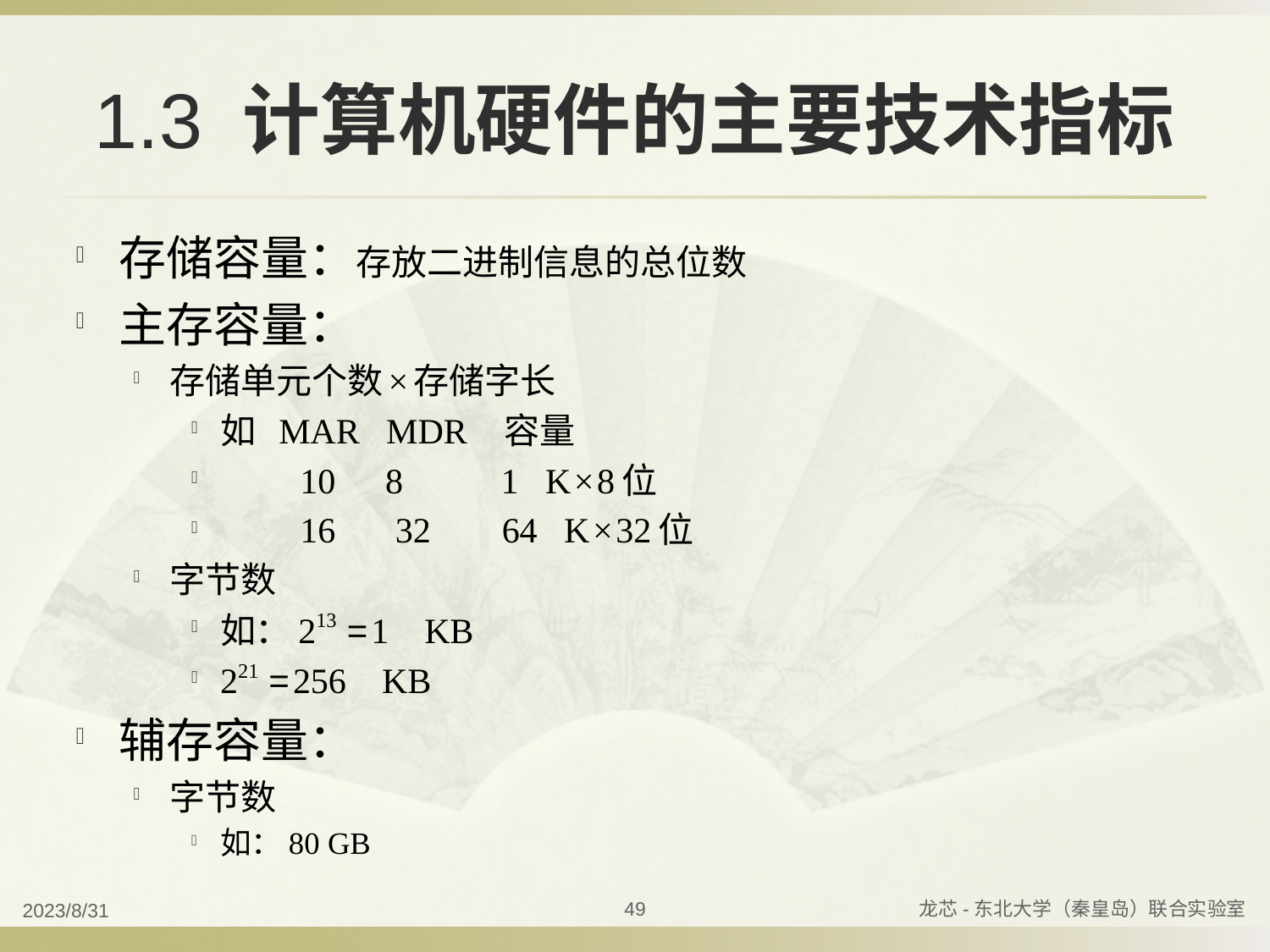

# 1.3 计算机硬件的主要技术指标
存储容量：存放二进制信息的总位数
主存容量：
存储单元个数 × 存储字长
如  MAR   MDR   容量
         10     8           1   K × 8位
         16      32        64   K × 32位
字节数
如：213  = 1    KB
221  = 256    KB
辅存容量：
字节数
如：80 GB

2023/8/31
49
龙芯-东北大学（秦皇岛）联合实验室